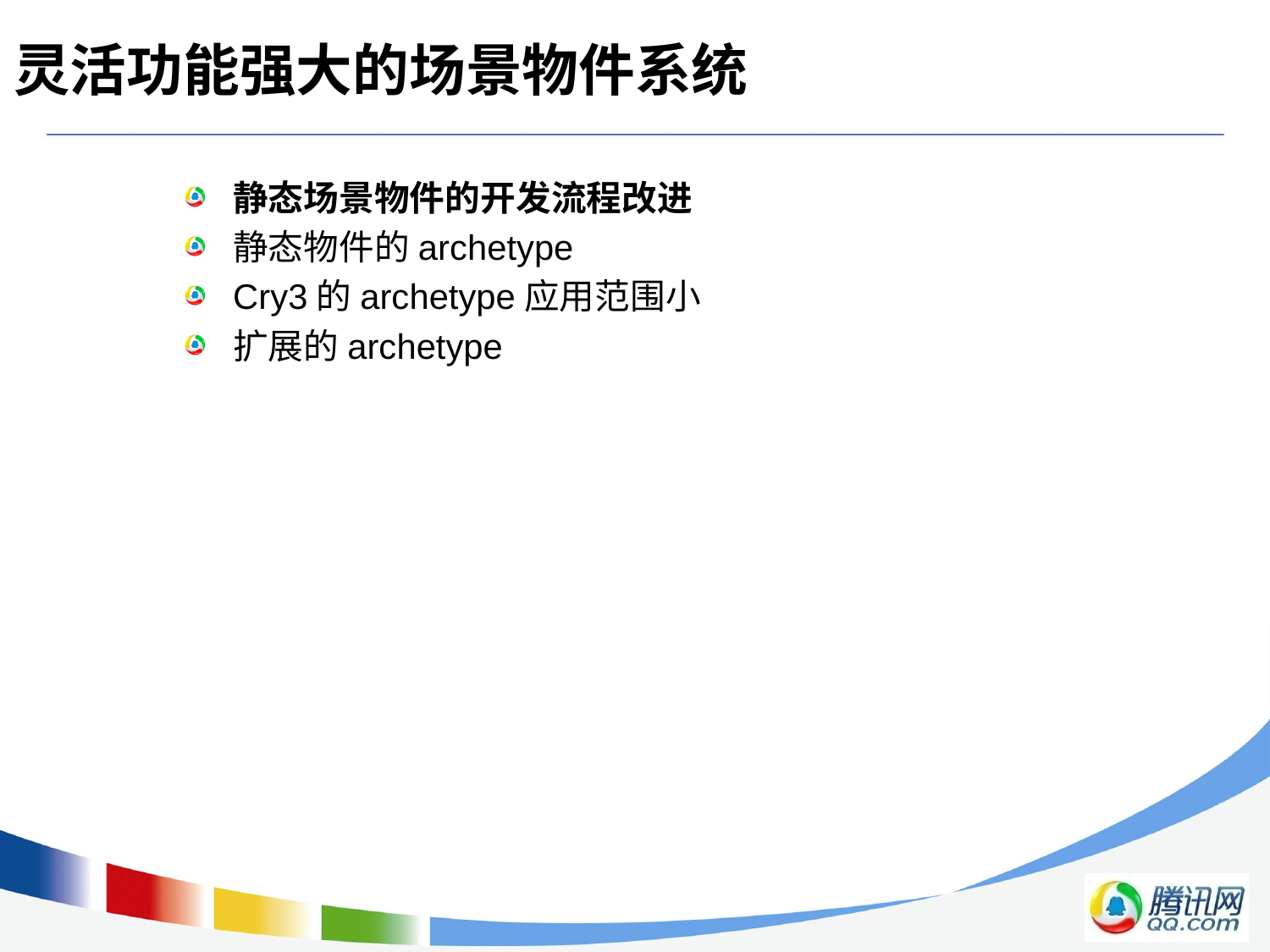

# 灵活功能强大的场景物件系统
静态场景物件的开发流程改进
静态物件的archetype
Cry3的archetype应用范围小
扩展的archetype